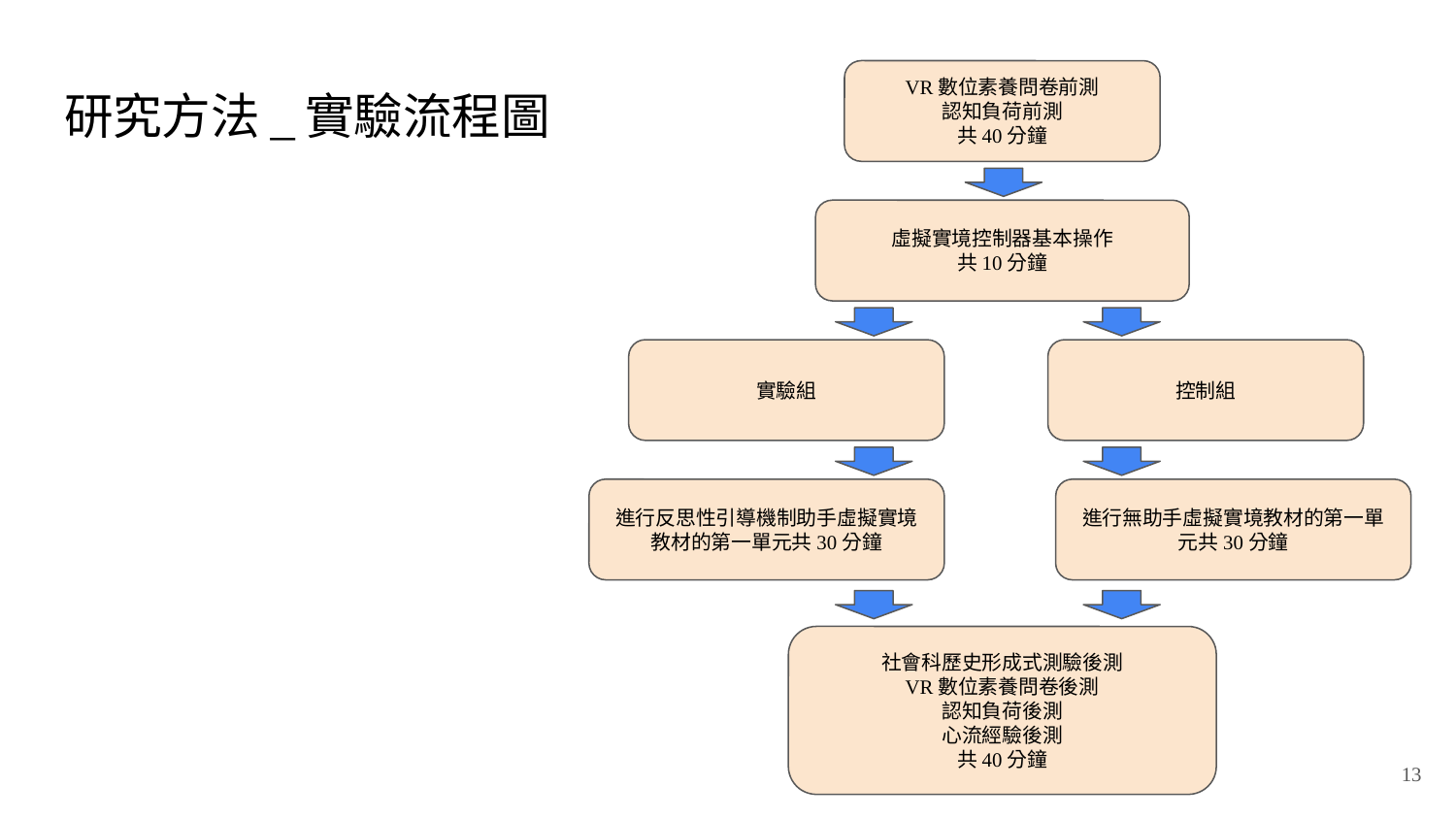

VR數位素養問卷前測
認知負荷前測
共40分鐘
# 研究方法_實驗流程圖

虛擬實境控制器基本操作
共10分鐘

實驗組
控制組

進行反思性引導機制助手虛擬實境教材的第一單元共30分鐘
進行無助手虛擬實境教材的第一單元共30分鐘

社會科歷史形成式測驗後測
VR數位素養問卷後測
認知負荷後測
心流經驗後測
共40分鐘
13